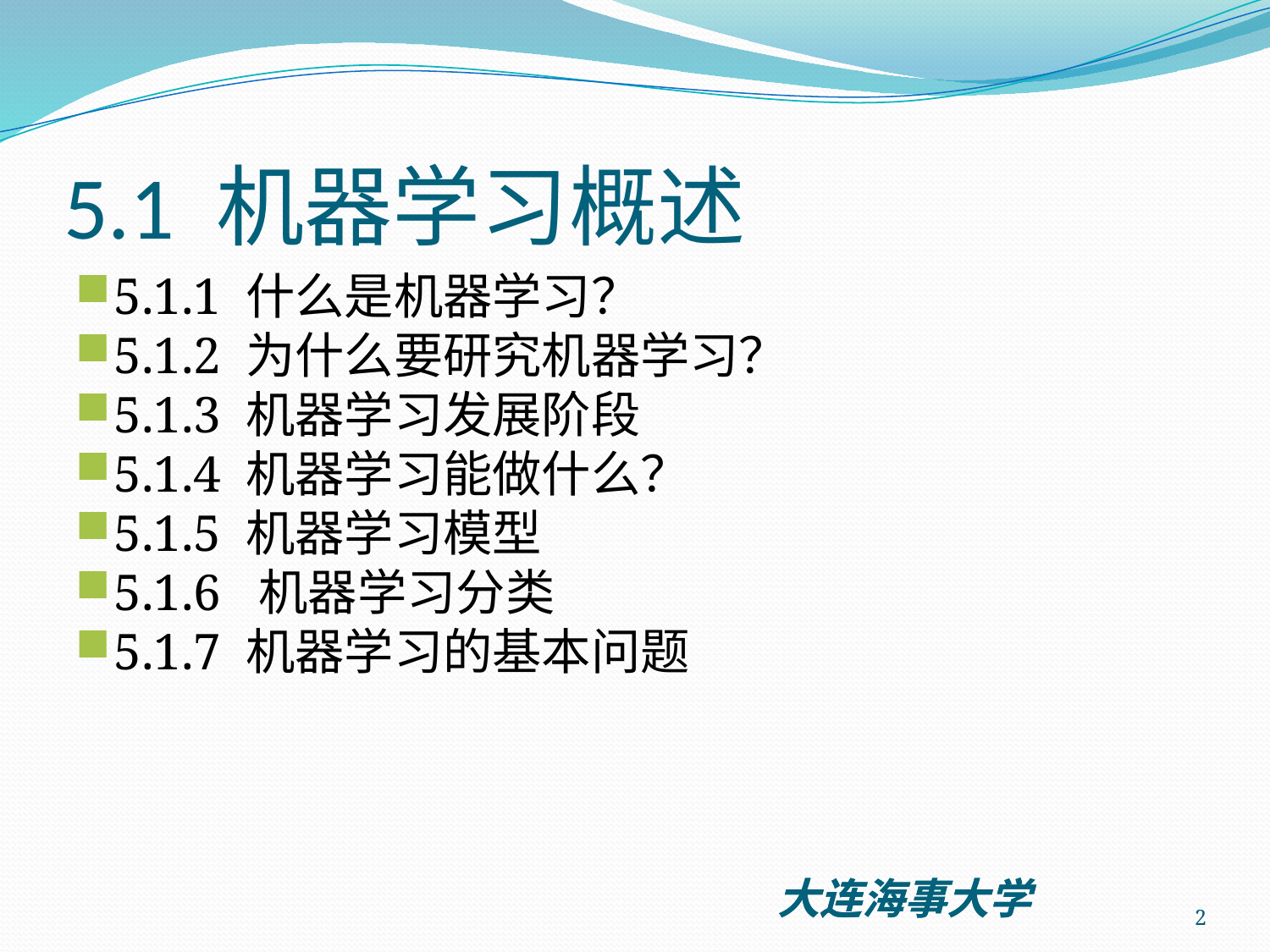

# 5.1 机器学习概述
5.1.1 什么是机器学习？
5.1.2 为什么要研究机器学习？
5.1.3 机器学习发展阶段
5.1.4 机器学习能做什么？
5.1.5 机器学习模型
5.1.6  机器学习分类
5.1.7 机器学习的基本问题
2